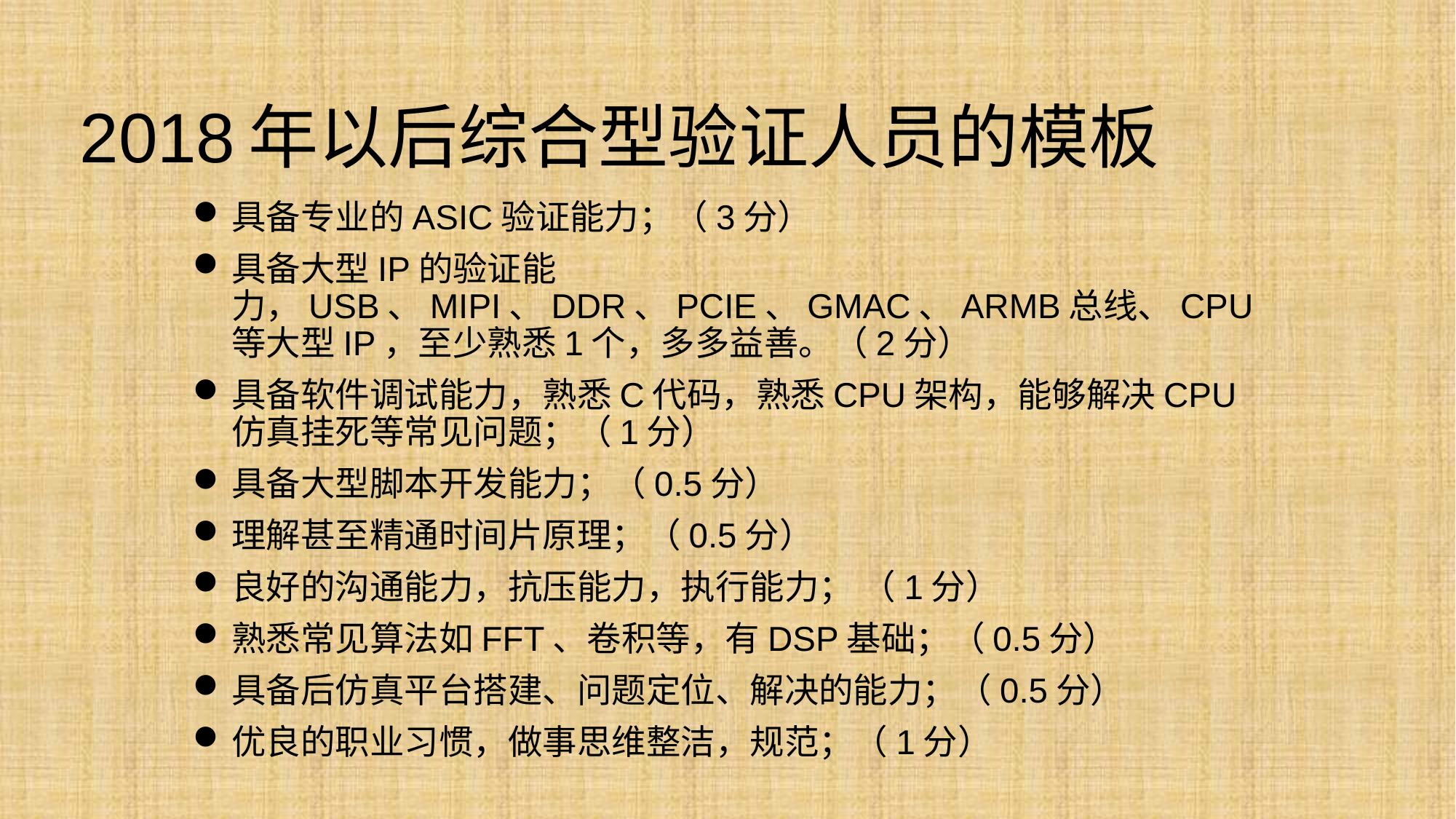

# 2018年以后综合型验证人员的模板
具备专业的ASIC验证能力；（3分）
具备大型IP的验证能力，USB、MIPI、DDR、PCIE、GMAC、ARMB总线、CPU等大型IP，至少熟悉1个，多多益善。（2分）
具备软件调试能力，熟悉C代码，熟悉CPU架构，能够解决CPU仿真挂死等常见问题；（1分）
具备大型脚本开发能力；（0.5分）
理解甚至精通时间片原理；（0.5分）
良好的沟通能力，抗压能力，执行能力； （1分）
熟悉常见算法如FFT、卷积等，有DSP基础；（0.5分）
具备后仿真平台搭建、问题定位、解决的能力；（0.5分）
优良的职业习惯，做事思维整洁，规范；（1分）